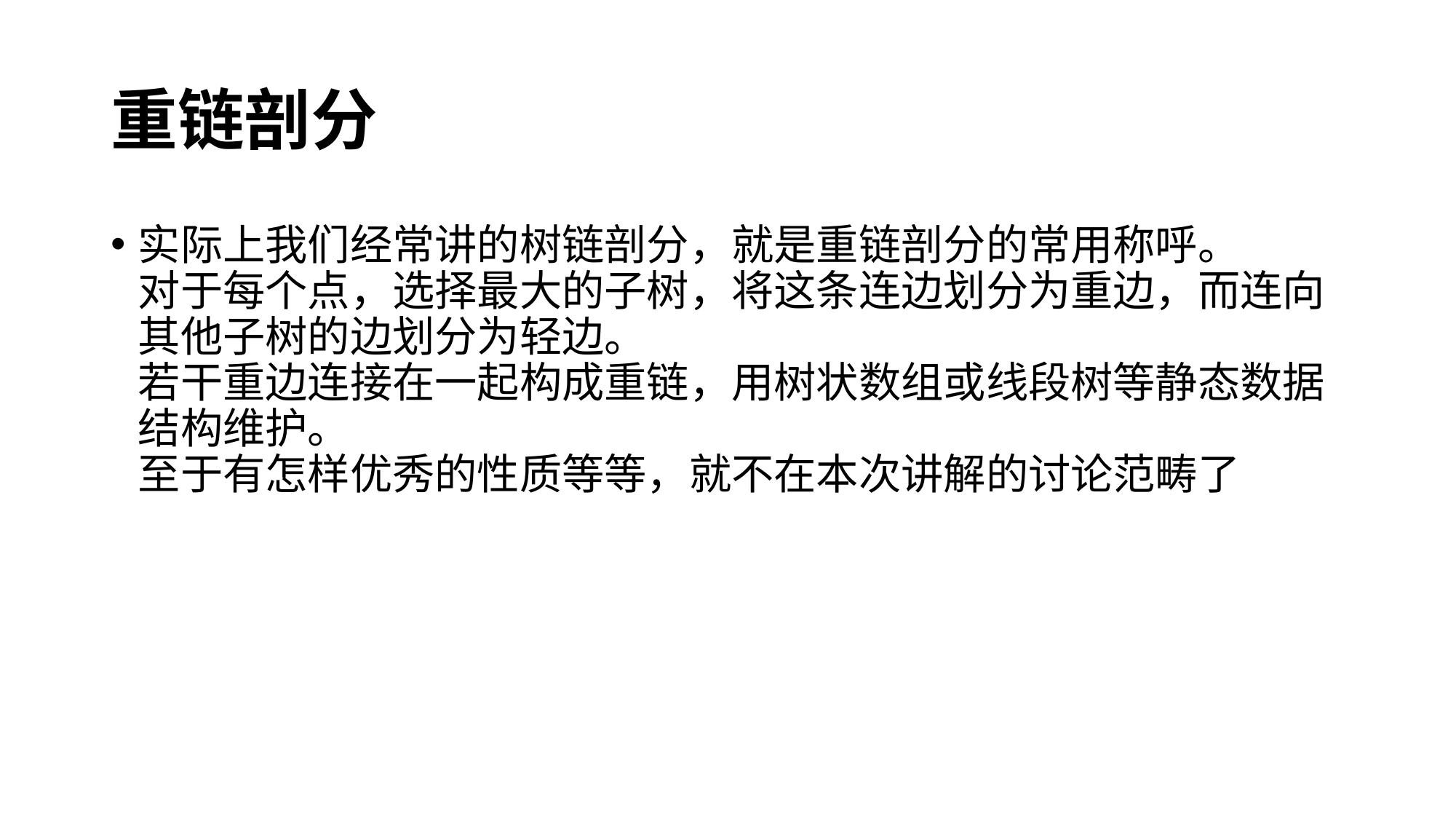

# 重链剖分
实际上我们经常讲的树链剖分，就是重链剖分的常用称呼。
对于每个点，选择最大的子树，将这条连边划分为重边，而连向其他子树的边划分为轻边。
若干重边连接在一起构成重链，用树状数组或线段树等静态数据结构维护。
至于有怎样优秀的性质等等，就不在本次讲解的讨论范畴了